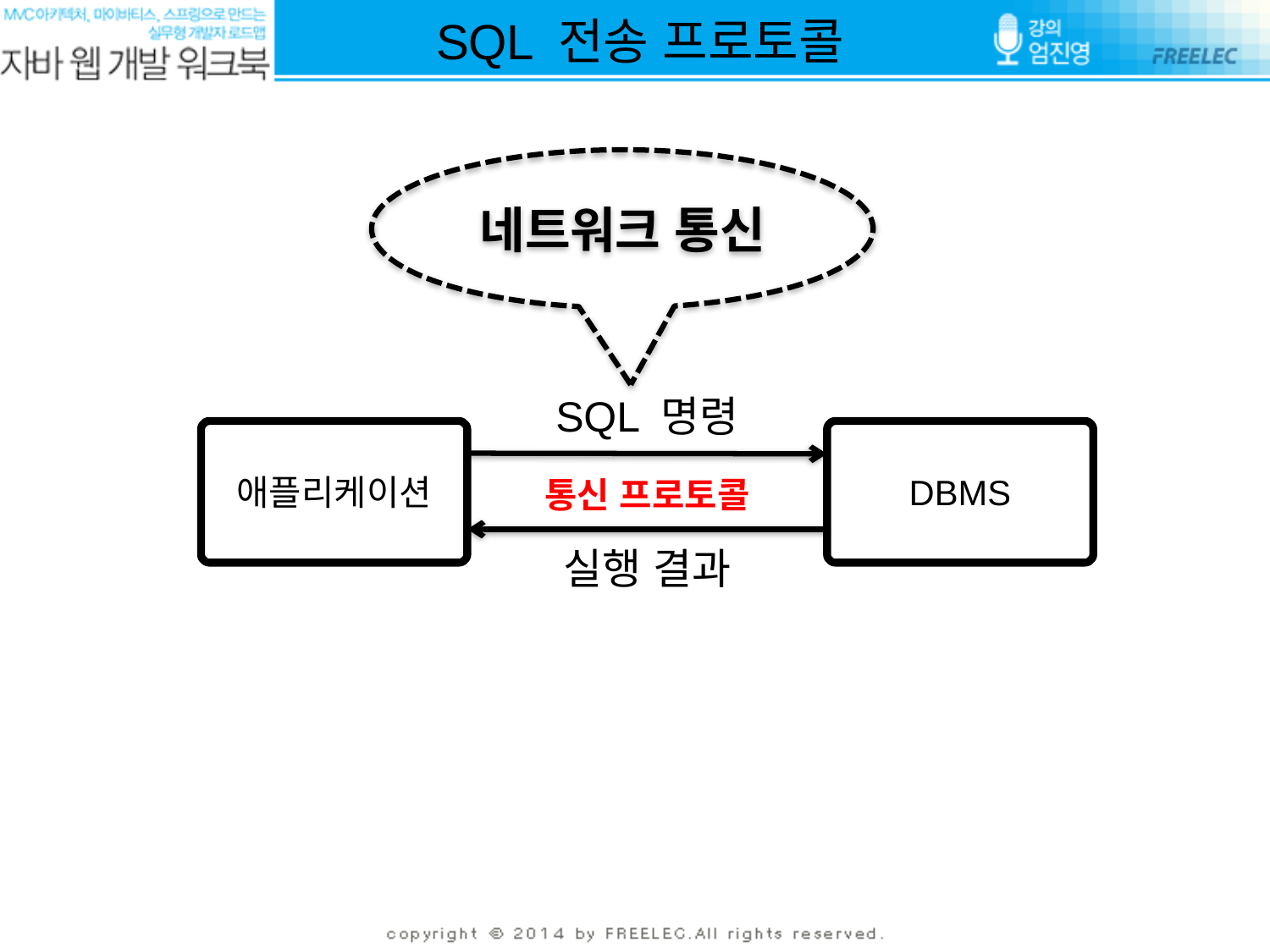

SQL 전송 프로토콜
네트워크 통신
SQL 명령
애플리케이션
DBMS
통신 프로토콜
실행 결과